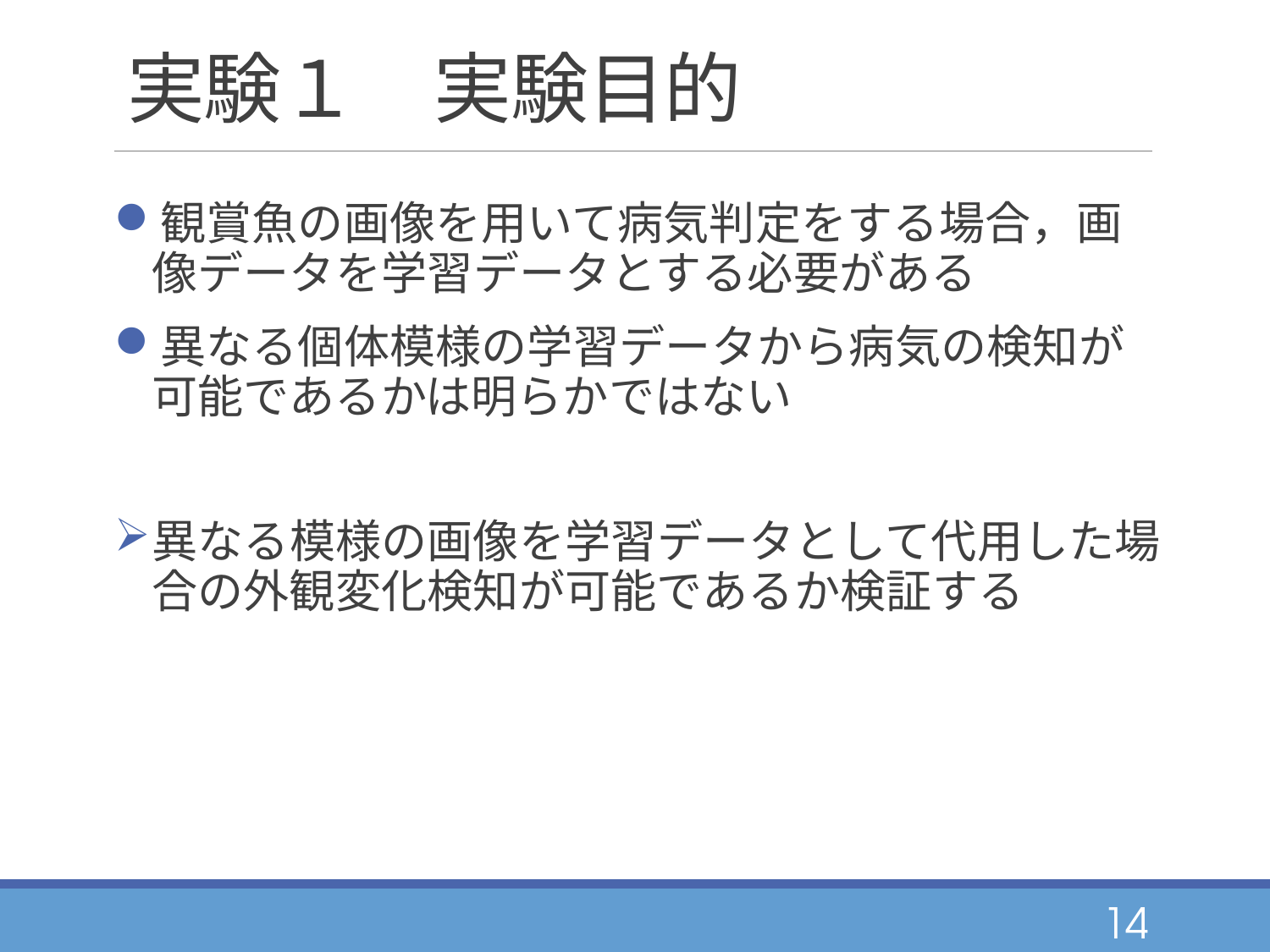

# 実験１　実験目的
観賞魚の画像を用いて病気判定をする場合，画像データを学習データとする必要がある
異なる個体模様の学習データから病気の検知が可能であるかは明らかではない

異なる模様の画像を学習データとして代用した場合の外観変化検知が可能であるか検証する

14